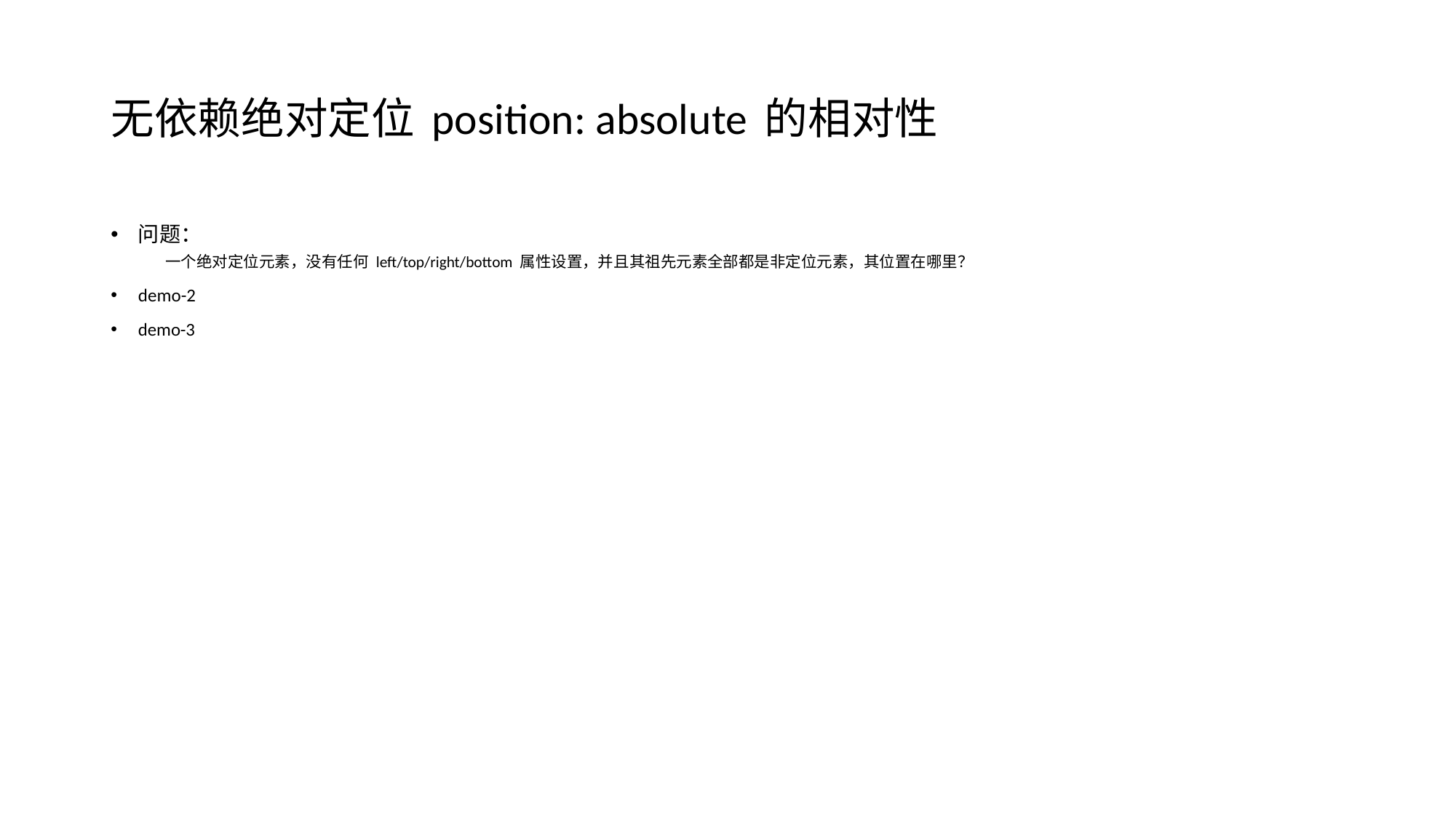

# 无依赖绝对定位 position: absolute 的相对性
问题：
一个绝对定位元素，没有任何 left/top/right/bottom 属性设置，并且其祖先元素全部都是非定位元素，其位置在哪里？
demo-2
demo-3